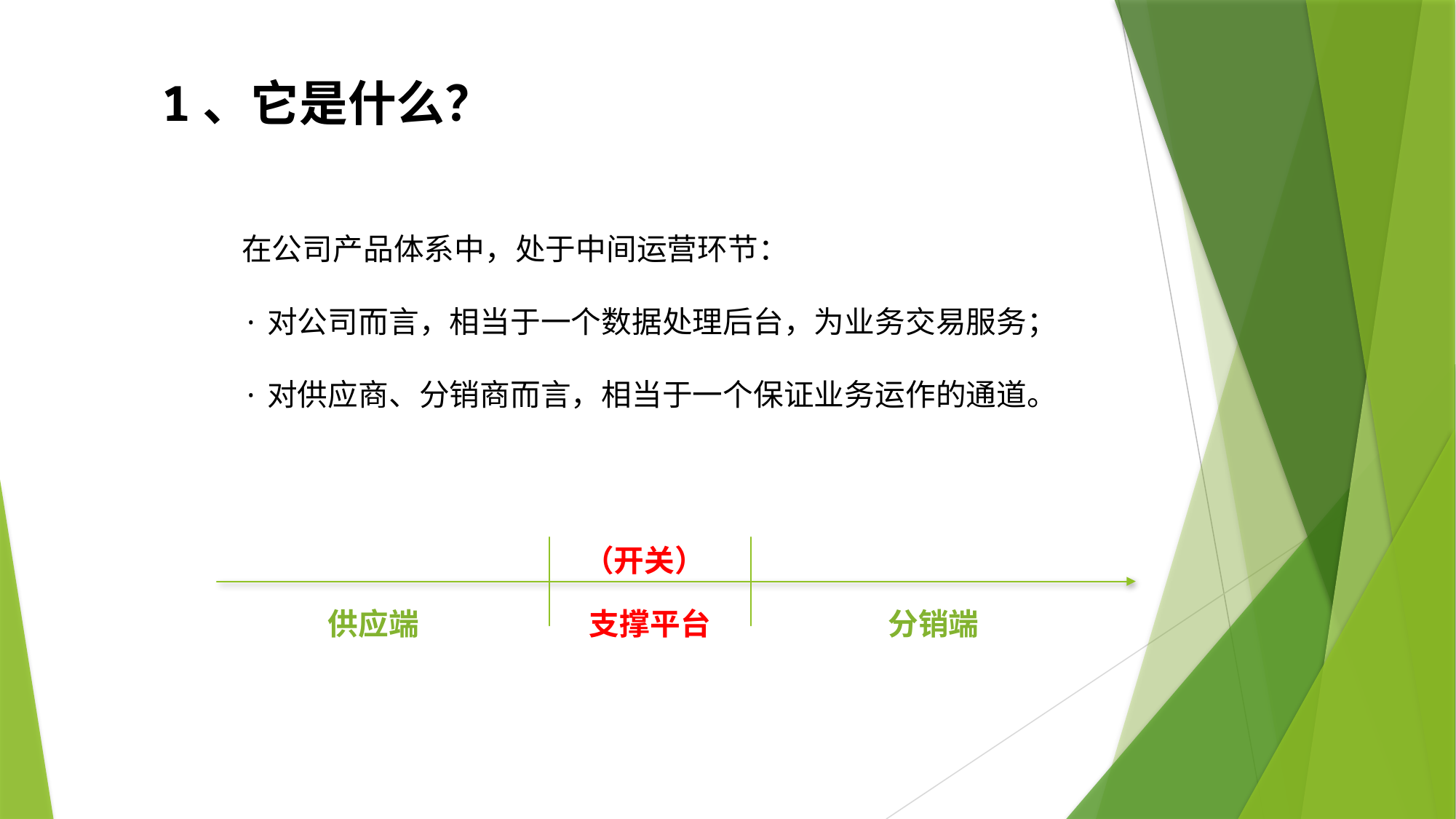

1、它是什么？
在公司产品体系中，处于中间运营环节：
·对公司而言，相当于一个数据处理后台，为业务交易服务；
·对供应商、分销商而言，相当于一个保证业务运作的通道。
（开关）
供应端
分销端
支撑平台